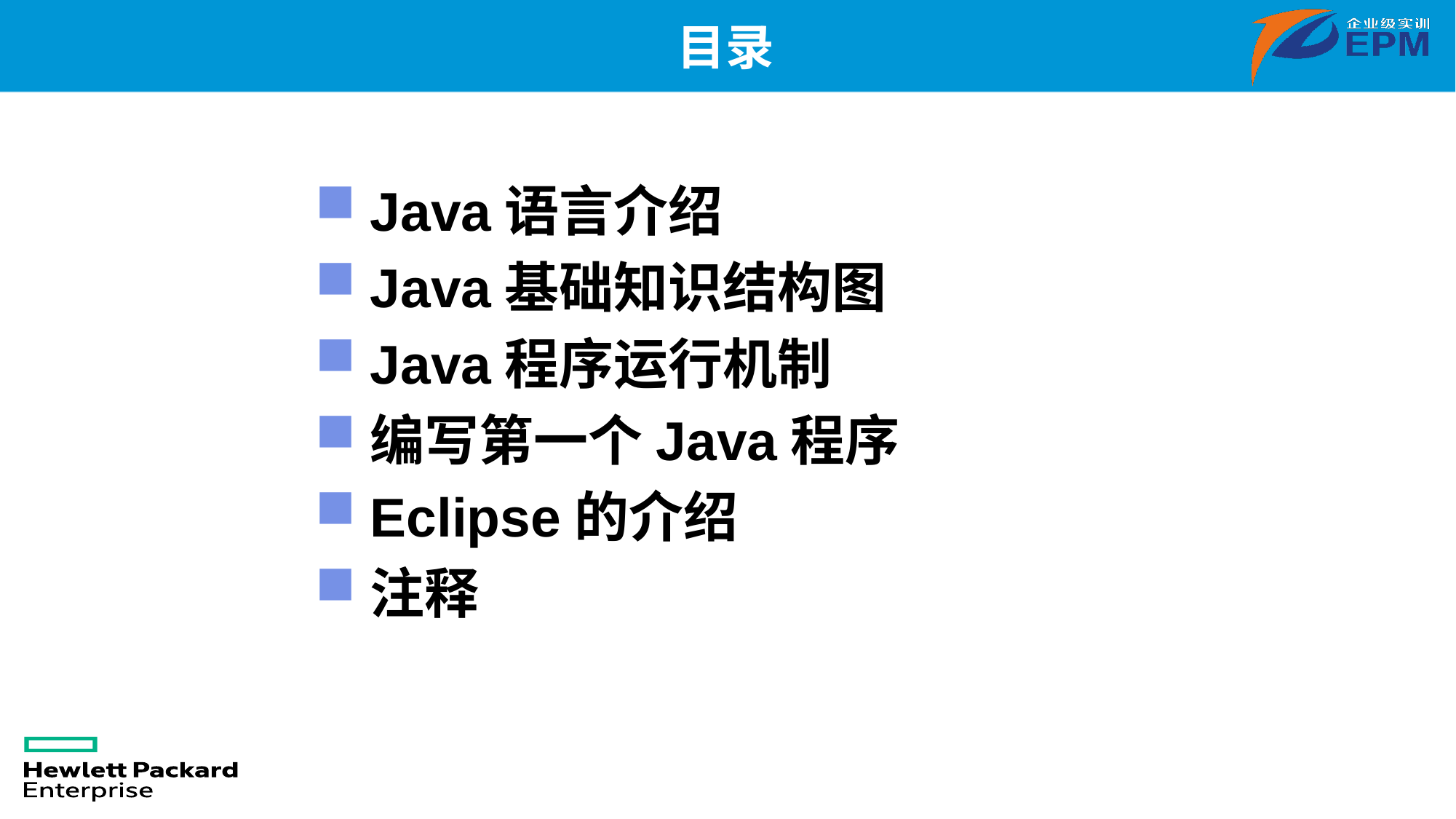

目录
# 本章内容
Java语言介绍
Java基础知识结构图
Java程序运行机制
编写第一个Java程序
Eclipse的介绍
注释